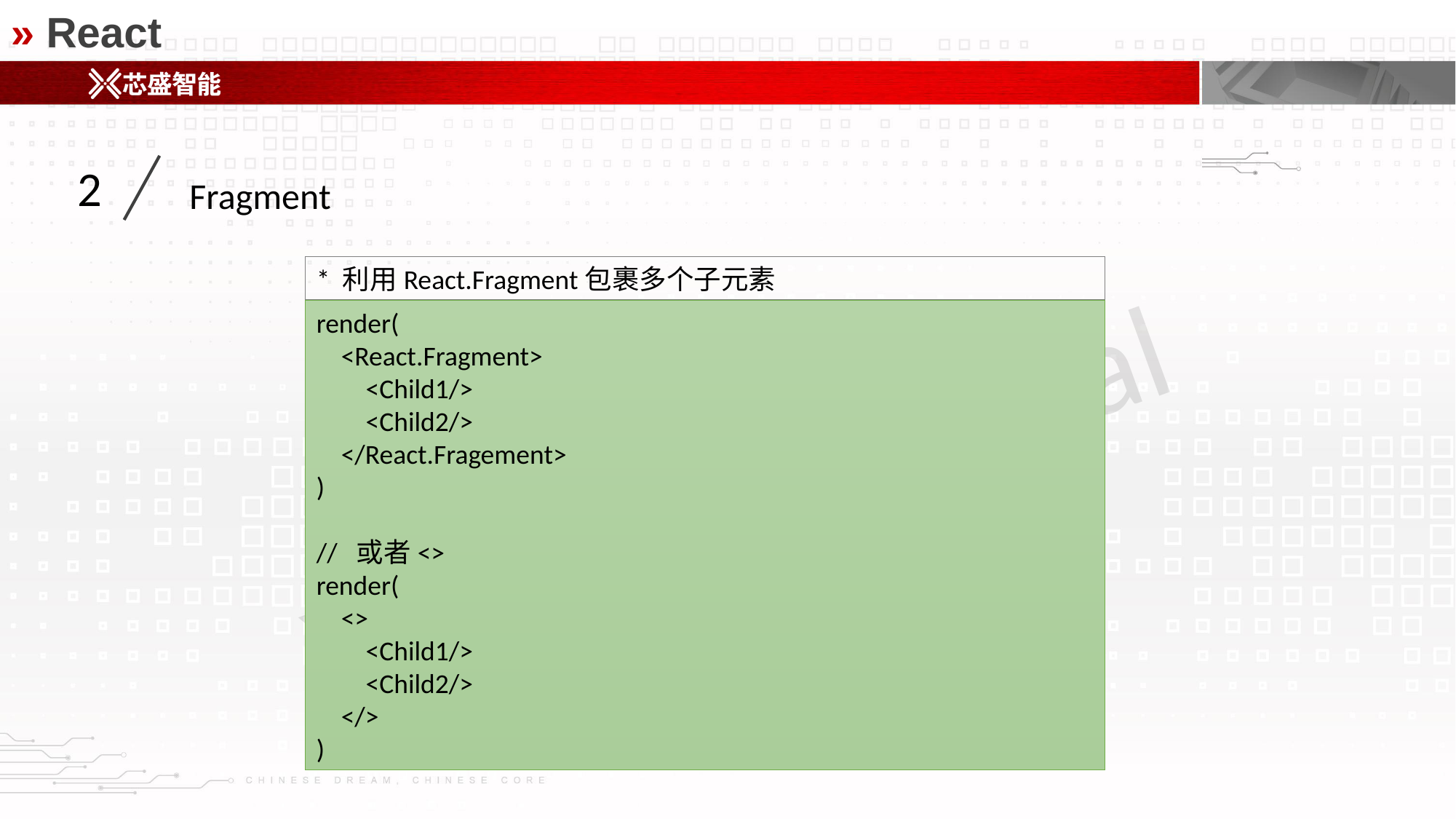

» React
2
Fragment
* 利用React.Fragment包裹多个子元素
render(
    <React.Fragment>
        <Child1/>
        <Child2/>
    </React.Fragement>
)

//  或者<>
render(
    <>
        <Child1/>
        <Child2/>
    </>
)